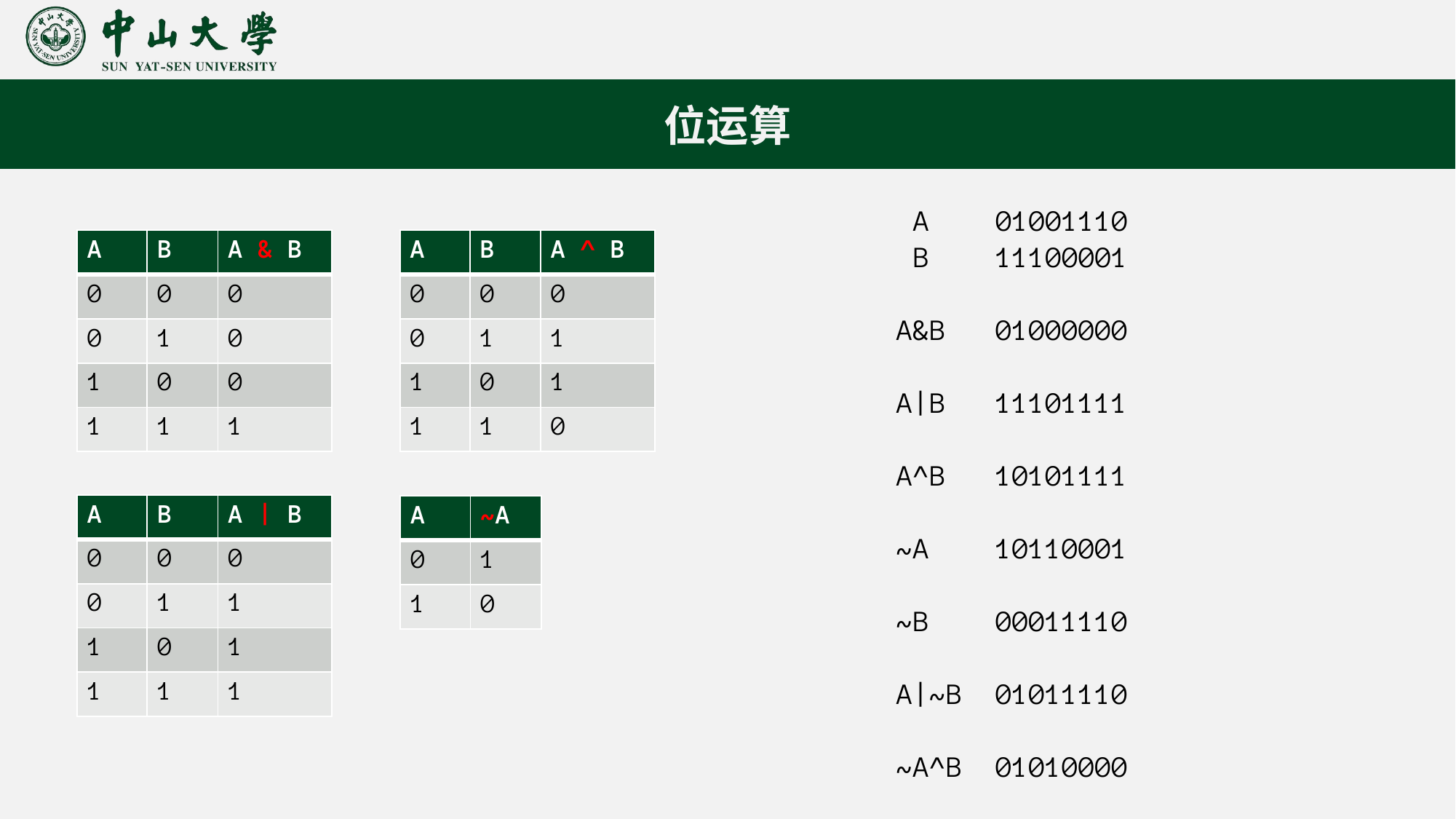

位运算
 A    01001110
 B    11100001

A&B   01000000

A|B   11101111

A^B   10101111

~A    10110001

~B    00011110

A|~B  01011110

~A^B  01010000
| A | B | A & B |
| --- | --- | --- |
| 0 | 0 | 0 |
| 0 | 1 | 0 |
| 1 | 0 | 0 |
| 1 | 1 | 1 |
| A | B | A ^ B |
| --- | --- | --- |
| 0 | 0 | 0 |
| 0 | 1 | 1 |
| 1 | 0 | 1 |
| 1 | 1 | 0 |
| A | B | A | B |
| --- | --- | --- |
| 0 | 0 | 0 |
| 0 | 1 | 1 |
| 1 | 0 | 1 |
| 1 | 1 | 1 |
| A | ~A |
| --- | --- |
| 0 | 1 |
| 1 | 0 |